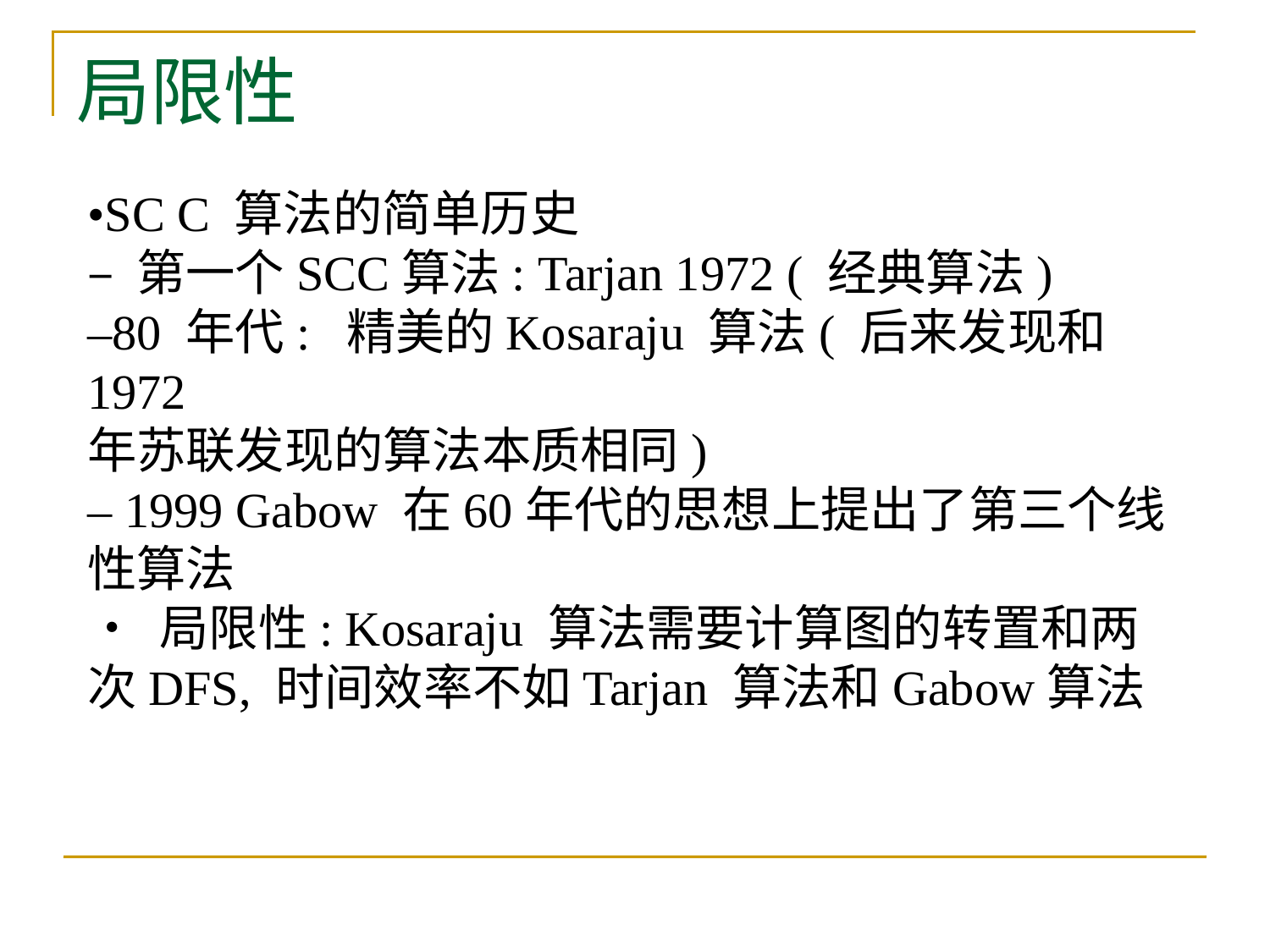

# 局限性
•SC C 算法的简单历史
– 第一个SCC算法: Tarjan 1972 ( 经典算法)
–80 年代:  精美的Kosaraju 算法( 后来发现和1972
年苏联发现的算法本质相同)
– 1999 Gabow 在60年代的思想上提出了第三个线性算法
• 局限性: Kosaraju 算法需要计算图的转置和两次DFS, 时间效率不如Tarjan 算法和Gabow算法